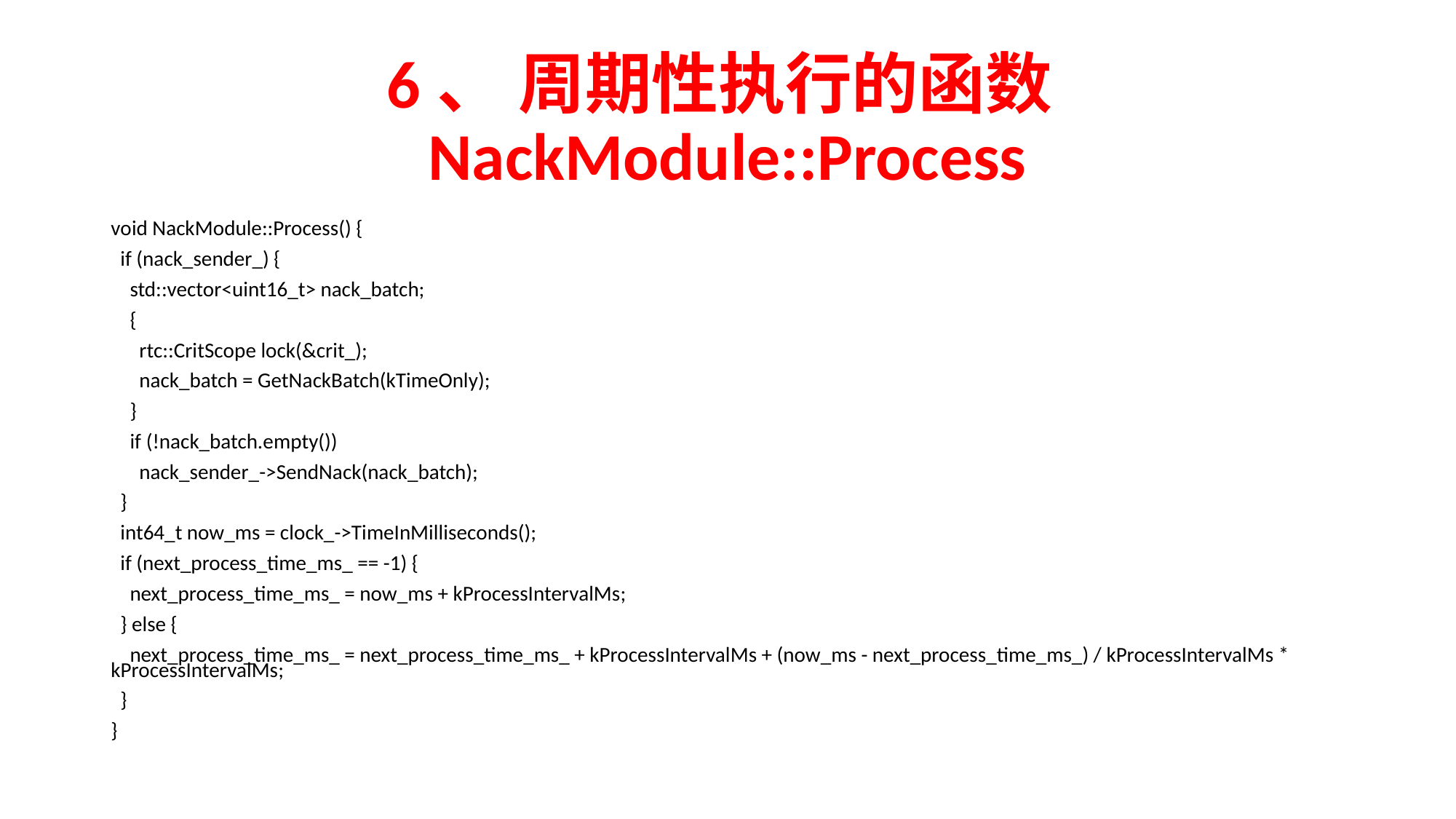

# 6、 周期性执行的函数NackModule::Process
void NackModule::Process() {
  if (nack_sender_) {
    std::vector<uint16_t> nack_batch;
    {
      rtc::CritScope lock(&crit_);
      nack_batch = GetNackBatch(kTimeOnly);
    }
    if (!nack_batch.empty())
      nack_sender_->SendNack(nack_batch);
  }
  int64_t now_ms = clock_->TimeInMilliseconds();
  if (next_process_time_ms_ == -1) {
    next_process_time_ms_ = now_ms + kProcessIntervalMs;
  } else {
    next_process_time_ms_ = next_process_time_ms_ + kProcessIntervalMs + (now_ms - next_process_time_ms_) / kProcessIntervalMs * kProcessIntervalMs;
  }
}